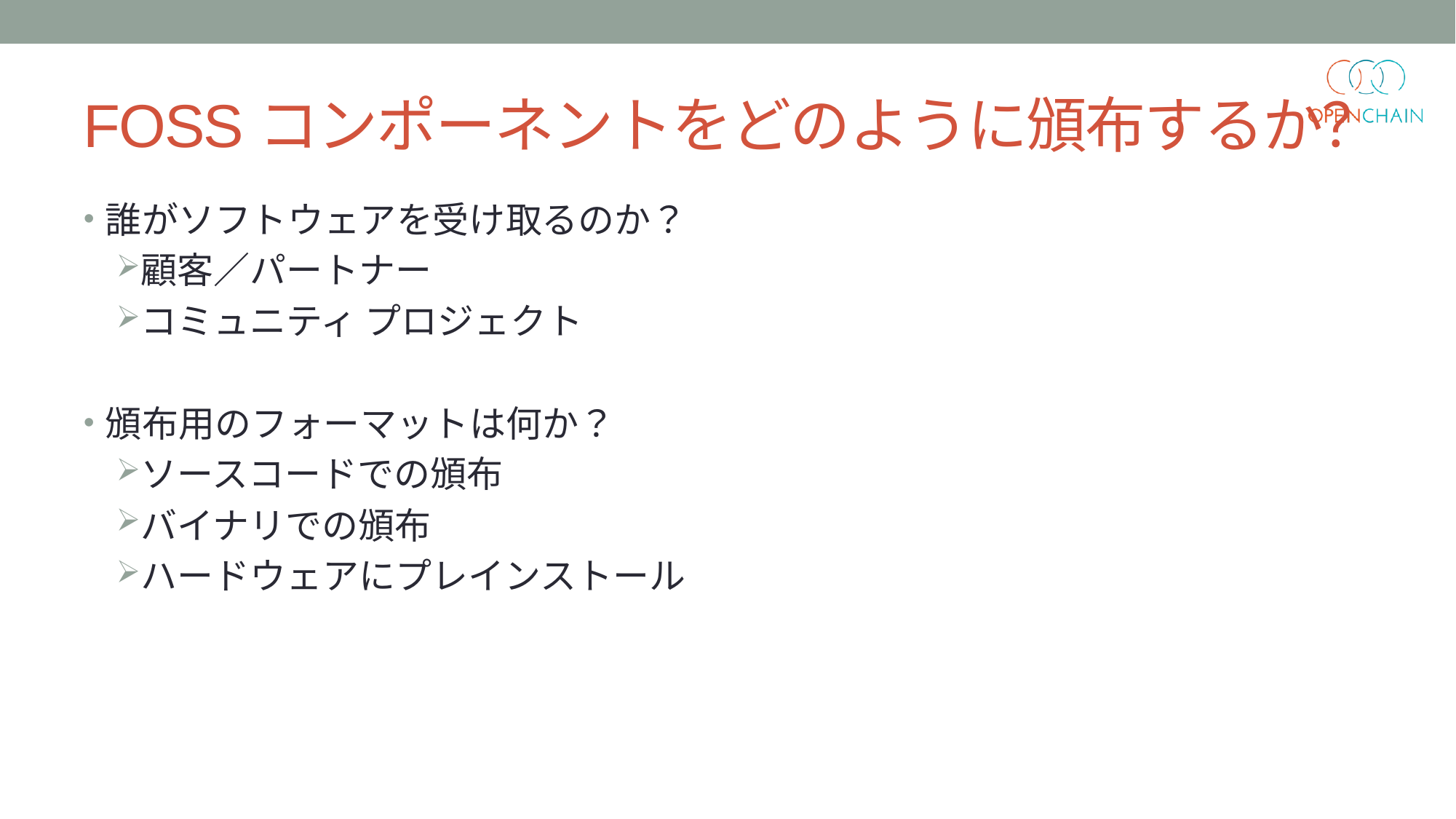

# FOSSコンポーネントをどのように頒布するか？
誰がソフトウェアを受け取るのか？
顧客／パートナー
コミュニティ プロジェクト

頒布用のフォーマットは何か？
ソースコードでの頒布
バイナリでの頒布
ハードウェアにプレインストール